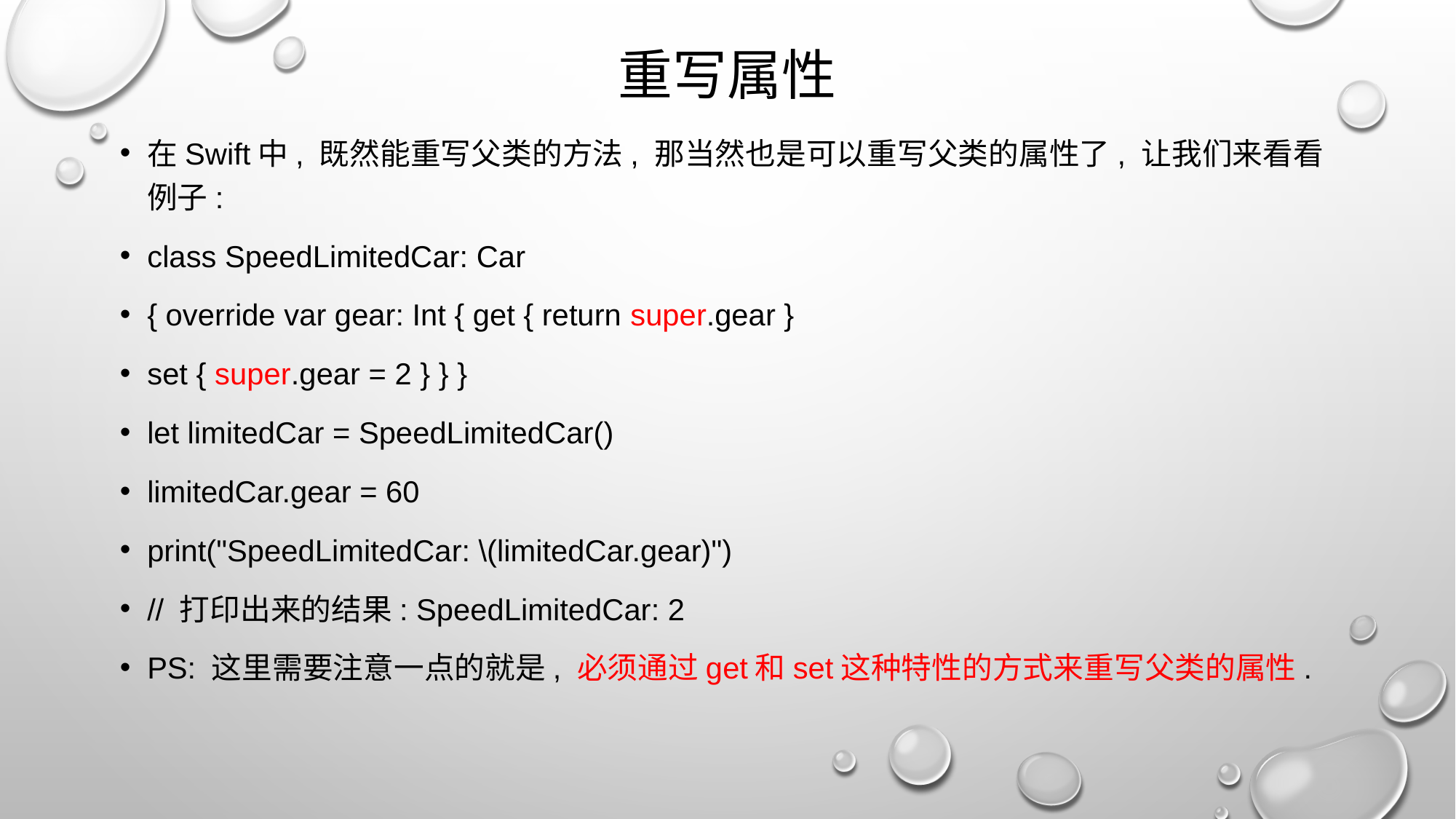

# 重写属性
在Swift中, 既然能重写父类的方法, 那当然也是可以重写父类的属性了, 让我们来看看例子:
class SpeedLimitedCar: Car
{ override var gear: Int { get { return super.gear }
set { super.gear = 2 } } }
let limitedCar = SpeedLimitedCar()
limitedCar.gear = 60
print("SpeedLimitedCar: \(limitedCar.gear)")
// 打印出来的结果: SpeedLimitedCar: 2
PS: 这里需要注意一点的就是, 必须通过get和set这种特性的方式来重写父类的属性.